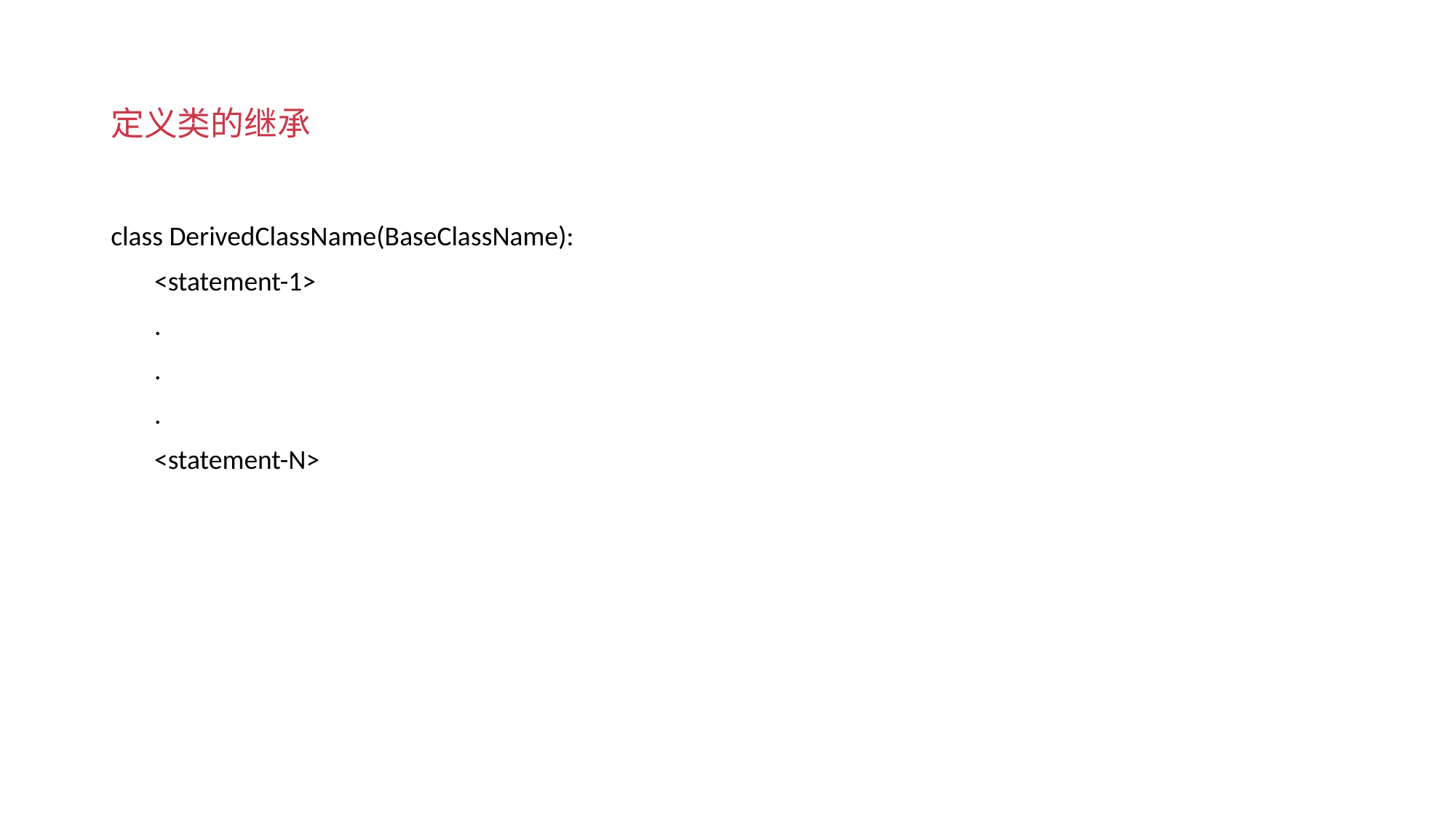

# 定义类的继承
class DerivedClassName(BaseClassName):
       <statement-1>
       .
       .
       .
       <statement-N>